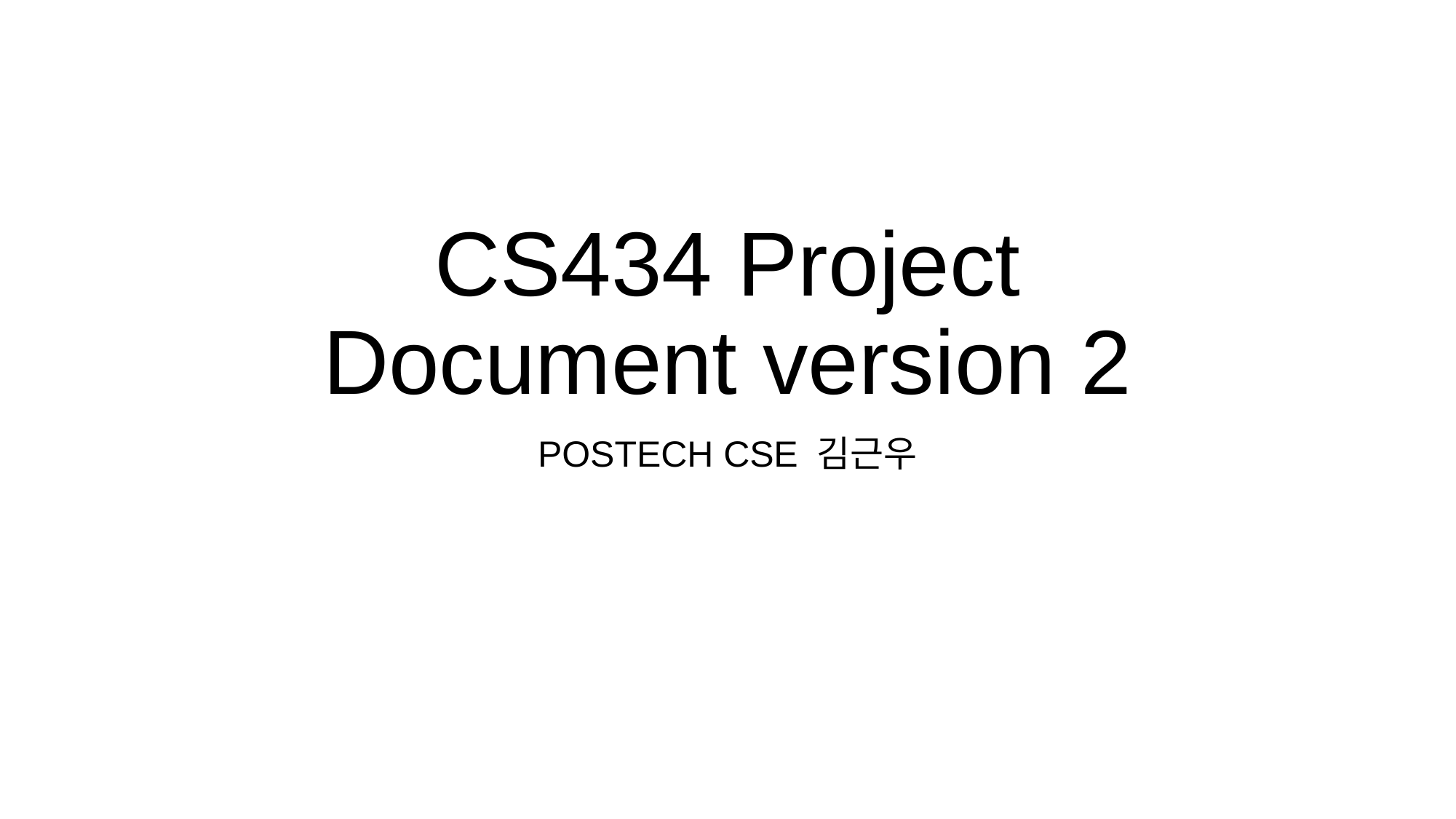

# CS434 Project Document version 2
POSTECH CSE 김근우